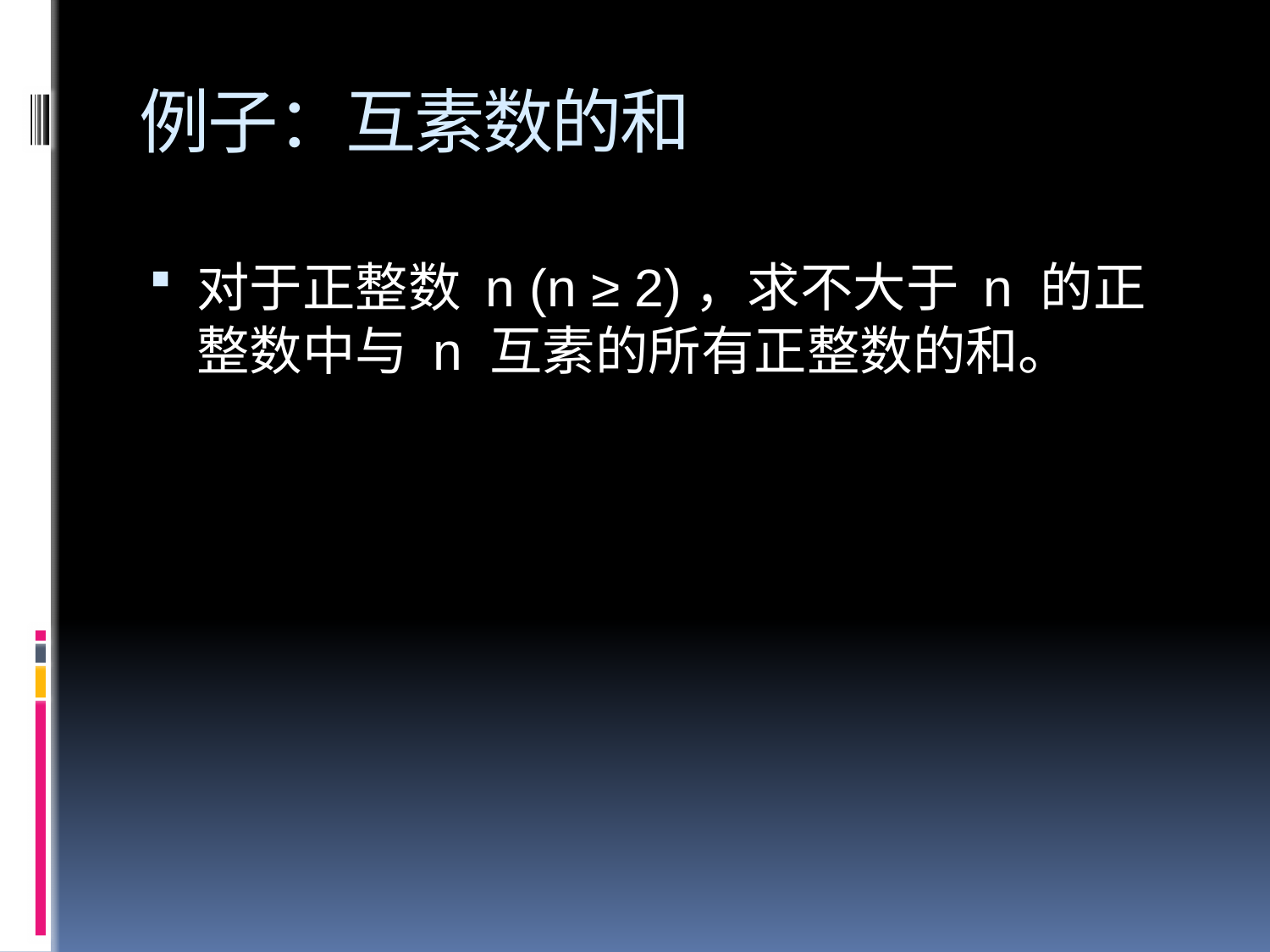

# 例子：互素数的和
对于正整数 n (n ≥ 2)，求不大于 n 的正整数中与 n 互素的所有正整数的和。